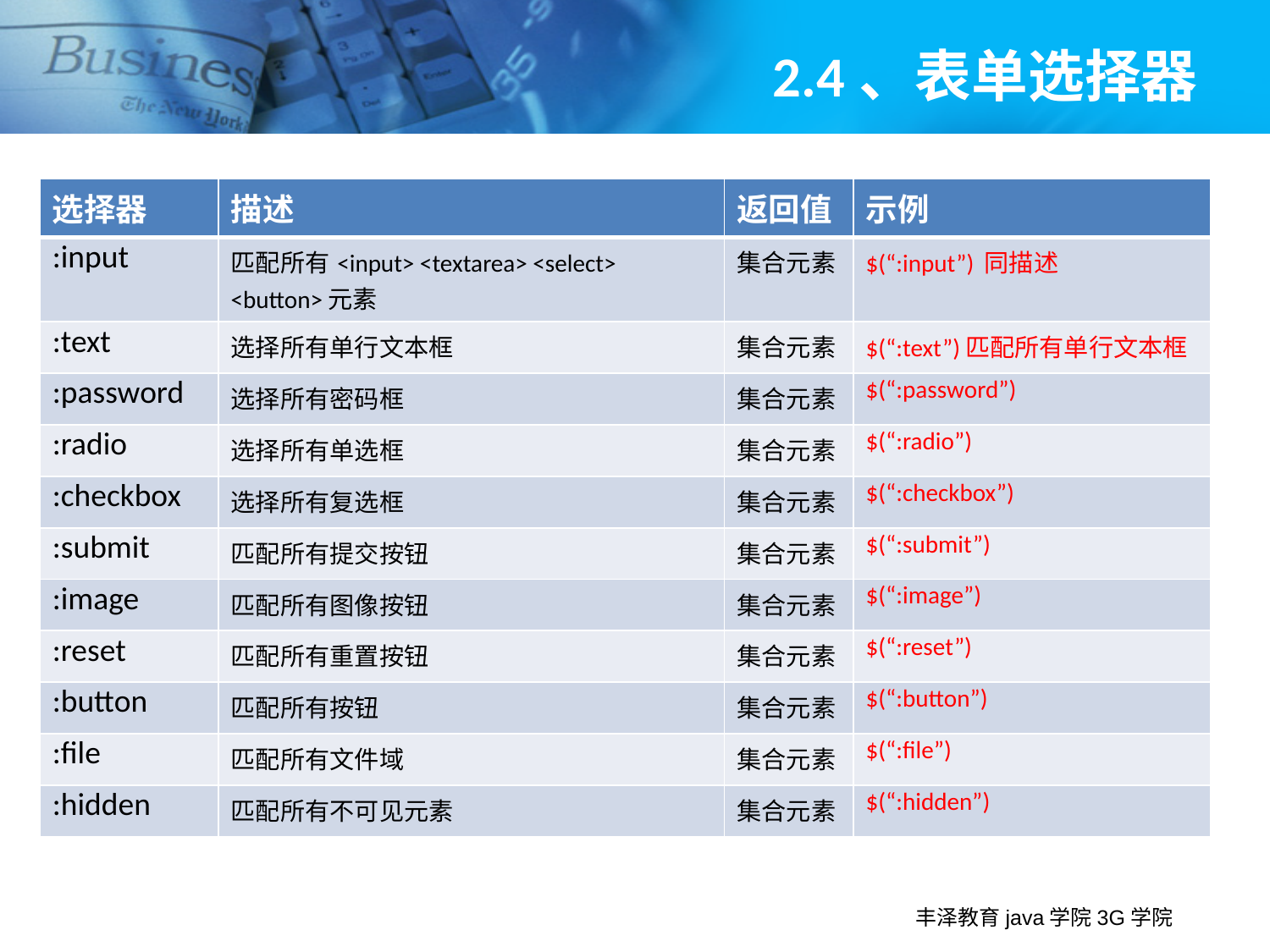

# 2.4、表单选择器
| 选择器 | 描述 | 返回值 | 示例 |
| --- | --- | --- | --- |
| :input | 匹配所有<input> <textarea> <select> <button>元素 | 集合元素 | $(“:input”) 同描述 |
| :text | 选择所有单行文本框 | 集合元素 | $(“:text”)匹配所有单行文本框 |
| :password | 选择所有密码框 | 集合元素 | $(“:password”) |
| :radio | 选择所有单选框 | 集合元素 | $(“:radio”) |
| :checkbox | 选择所有复选框 | 集合元素 | $(“:checkbox”) |
| :submit | 匹配所有提交按钮 | 集合元素 | $(“:submit”) |
| :image | 匹配所有图像按钮 | 集合元素 | $(“:image”) |
| :reset | 匹配所有重置按钮 | 集合元素 | $(“:reset”) |
| :button | 匹配所有按钮 | 集合元素 | $(“:button”) |
| :file | 匹配所有文件域 | 集合元素 | $(“:file”) |
| :hidden | 匹配所有不可见元素 | 集合元素 | $(“:hidden”) |